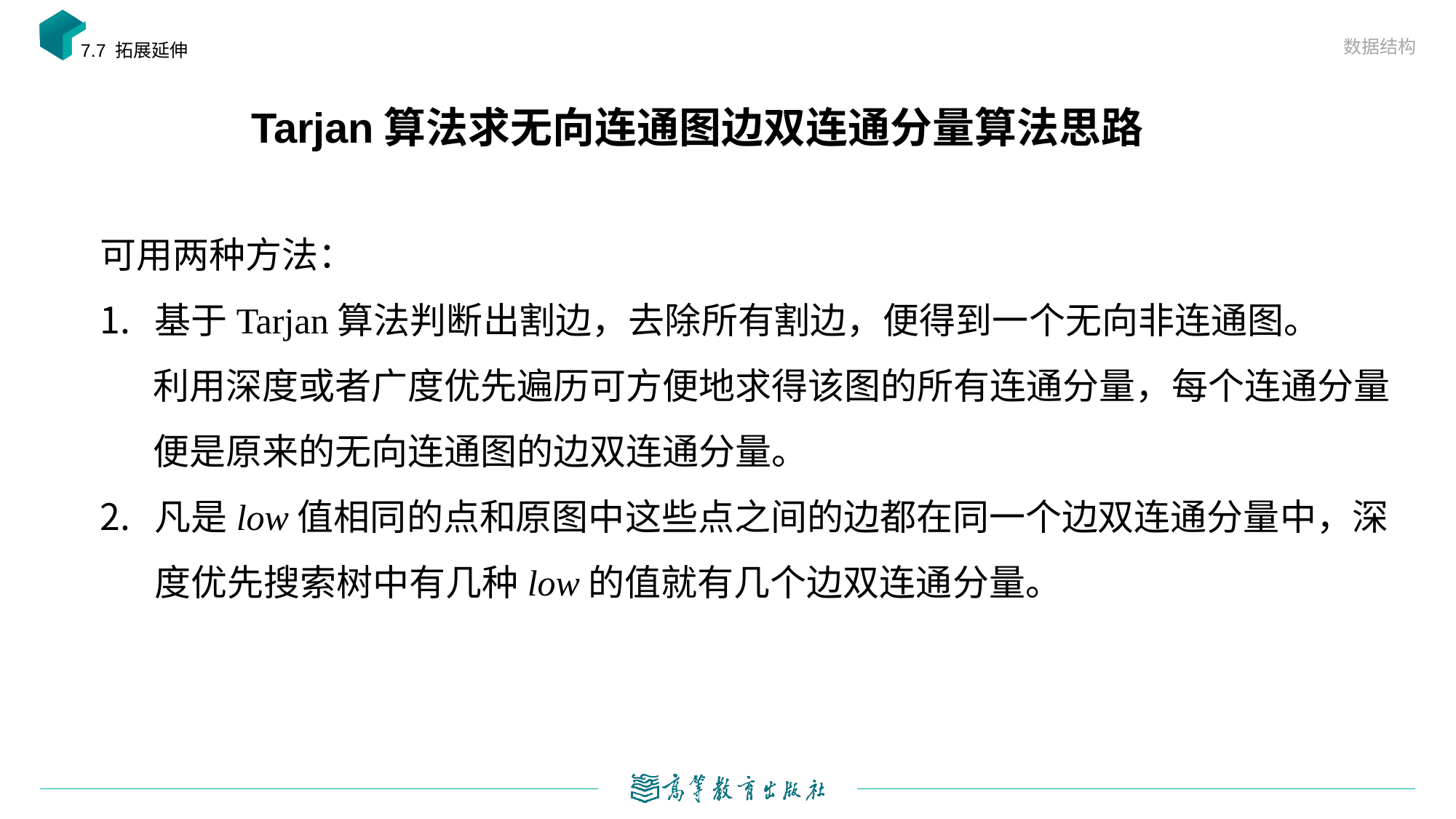

数据结构
7.7 拓展延伸

# Tarjan算法求无向连通图边双连通分量算法思路
可用两种方法：
基于Tarjan算法判断出割边，去除所有割边，便得到一个无向非连通图。
利用深度或者广度优先遍历可方便地求得该图的所有连通分量，每个连通分量便是原来的无向连通图的边双连通分量。
凡是low值相同的点和原图中这些点之间的边都在同一个边双连通分量中，深度优先搜索树中有几种low的值就有几个边双连通分量。